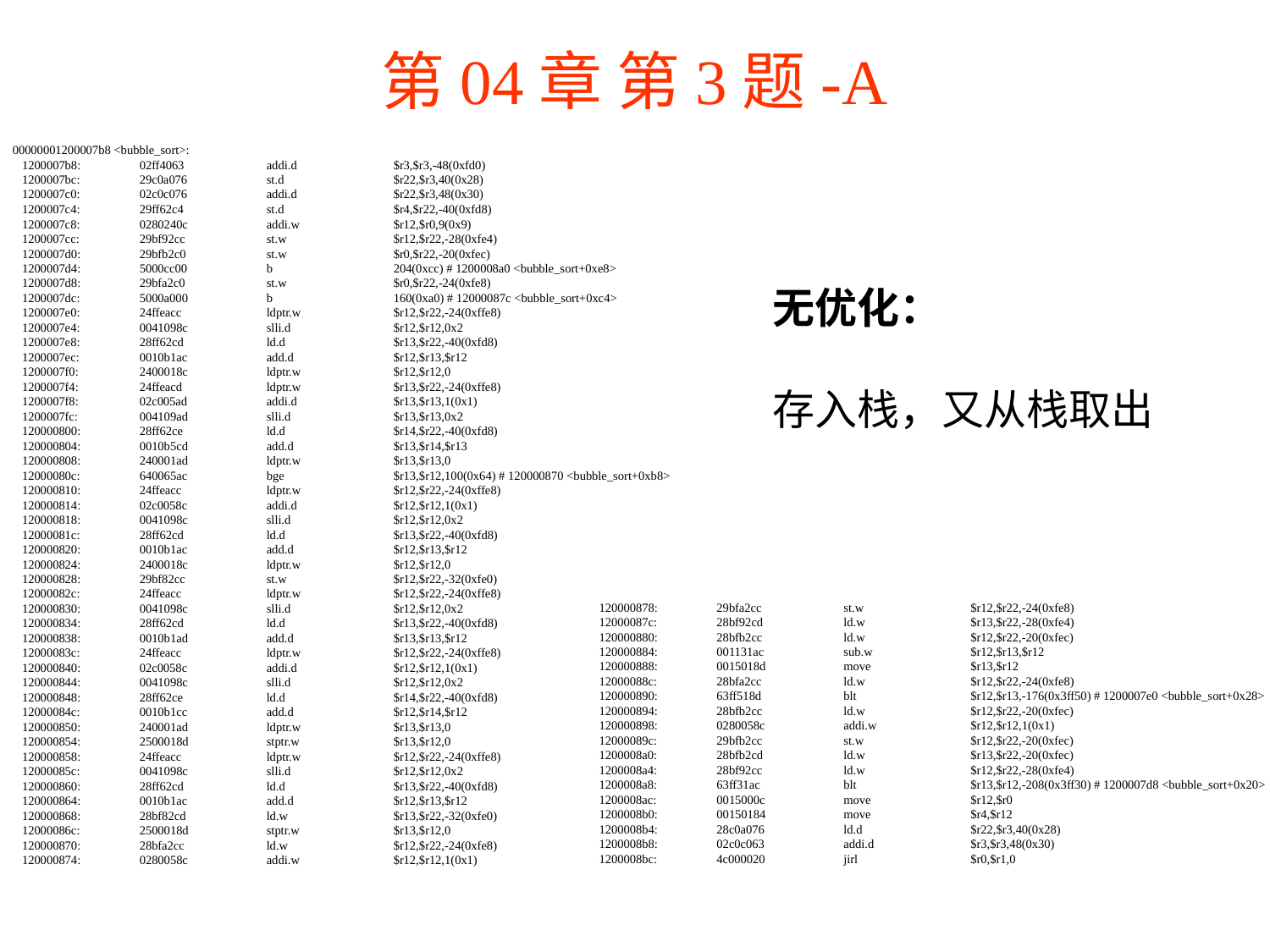

# 第04章 第3题-A
00000001200007b8 <bubble_sort>:
   1200007b8:	02ff4063 	addi.d	$r3,$r3,-48(0xfd0)
   1200007bc:	29c0a076 	st.d	$r22,$r3,40(0x28)
   1200007c0:	02c0c076 	addi.d	$r22,$r3,48(0x30)
   1200007c4:	29ff62c4 	st.d	$r4,$r22,-40(0xfd8)
   1200007c8:	0280240c 	addi.w	$r12,$r0,9(0x9)
   1200007cc:	29bf92cc 	st.w	$r12,$r22,-28(0xfe4)
   1200007d0:	29bfb2c0 	st.w	$r0,$r22,-20(0xfec)
   1200007d4:	5000cc00 	b	204(0xcc) # 1200008a0 <bubble_sort+0xe8>
   1200007d8:	29bfa2c0 	st.w	$r0,$r22,-24(0xfe8)
   1200007dc:	5000a000 	b	160(0xa0) # 12000087c <bubble_sort+0xc4>
   1200007e0:	24ffeacc 	ldptr.w	$r12,$r22,-24(0xffe8)
   1200007e4:	0041098c 	slli.d	$r12,$r12,0x2
   1200007e8:	28ff62cd 	ld.d	$r13,$r22,-40(0xfd8)
   1200007ec:	0010b1ac 	add.d	$r12,$r13,$r12
   1200007f0:	2400018c 	ldptr.w	$r12,$r12,0
   1200007f4:	24ffeacd 	ldptr.w	$r13,$r22,-24(0xffe8)
   1200007f8:	02c005ad 	addi.d	$r13,$r13,1(0x1)
   1200007fc:	004109ad 	slli.d	$r13,$r13,0x2
   120000800:	28ff62ce 	ld.d	$r14,$r22,-40(0xfd8)
   120000804:	0010b5cd 	add.d	$r13,$r14,$r13
   120000808:	240001ad 	ldptr.w	$r13,$r13,0
   12000080c:	640065ac 	bge	$r13,$r12,100(0x64) # 120000870 <bubble_sort+0xb8>
   120000810:	24ffeacc 	ldptr.w	$r12,$r22,-24(0xffe8)
   120000814:	02c0058c 	addi.d	$r12,$r12,1(0x1)
   120000818:	0041098c 	slli.d	$r12,$r12,0x2
   12000081c:	28ff62cd 	ld.d	$r13,$r22,-40(0xfd8)
   120000820:	0010b1ac 	add.d	$r12,$r13,$r12
   120000824:	2400018c 	ldptr.w	$r12,$r12,0
   120000828:	29bf82cc 	st.w	$r12,$r22,-32(0xfe0)
   12000082c:	24ffeacc 	ldptr.w	$r12,$r22,-24(0xffe8)
   120000830:	0041098c 	slli.d	$r12,$r12,0x2
   120000834:	28ff62cd 	ld.d	$r13,$r22,-40(0xfd8)
   120000838:	0010b1ad 	add.d	$r13,$r13,$r12
   12000083c:	24ffeacc 	ldptr.w	$r12,$r22,-24(0xffe8)
   120000840:	02c0058c 	addi.d	$r12,$r12,1(0x1)
   120000844:	0041098c 	slli.d	$r12,$r12,0x2
   120000848:	28ff62ce 	ld.d	$r14,$r22,-40(0xfd8)
   12000084c:	0010b1cc 	add.d	$r12,$r14,$r12
   120000850:	240001ad 	ldptr.w	$r13,$r13,0
   120000854:	2500018d 	stptr.w	$r13,$r12,0
   120000858:	24ffeacc 	ldptr.w	$r12,$r22,-24(0xffe8)
   12000085c:	0041098c 	slli.d	$r12,$r12,0x2
   120000860:	28ff62cd 	ld.d	$r13,$r22,-40(0xfd8)
   120000864:	0010b1ac 	add.d	$r12,$r13,$r12
   120000868:	28bf82cd 	ld.w	$r13,$r22,-32(0xfe0)
   12000086c:	2500018d 	stptr.w	$r13,$r12,0
   120000870:	28bfa2cc 	ld.w	$r12,$r22,-24(0xfe8)
   120000874:	0280058c 	addi.w	$r12,$r12,1(0x1)

无优化：

存入栈，又从栈取出
   120000878:	29bfa2cc 	st.w	$r12,$r22,-24(0xfe8)
   12000087c:	28bf92cd 	ld.w	$r13,$r22,-28(0xfe4)
   120000880:	28bfb2cc 	ld.w	$r12,$r22,-20(0xfec)
   120000884:	001131ac 	sub.w	$r12,$r13,$r12
   120000888:	0015018d 	move	$r13,$r12
   12000088c:	28bfa2cc 	ld.w	$r12,$r22,-24(0xfe8)
   120000890:	63ff518d 	blt	$r12,$r13,-176(0x3ff50) # 1200007e0 <bubble_sort+0x28>
   120000894:	28bfb2cc 	ld.w	$r12,$r22,-20(0xfec)
   120000898:	0280058c 	addi.w	$r12,$r12,1(0x1)
   12000089c:	29bfb2cc 	st.w	$r12,$r22,-20(0xfec)
   1200008a0:	28bfb2cd 	ld.w	$r13,$r22,-20(0xfec)
   1200008a4:	28bf92cc 	ld.w	$r12,$r22,-28(0xfe4)
   1200008a8:	63ff31ac 	blt	$r13,$r12,-208(0x3ff30) # 1200007d8 <bubble_sort+0x20>
   1200008ac:	0015000c 	move	$r12,$r0
   1200008b0:	00150184 	move	$r4,$r12
   1200008b4:	28c0a076 	ld.d	$r22,$r3,40(0x28)
   1200008b8:	02c0c063 	addi.d	$r3,$r3,48(0x30)
   1200008bc:	4c000020 	jirl	$r0,$r1,0